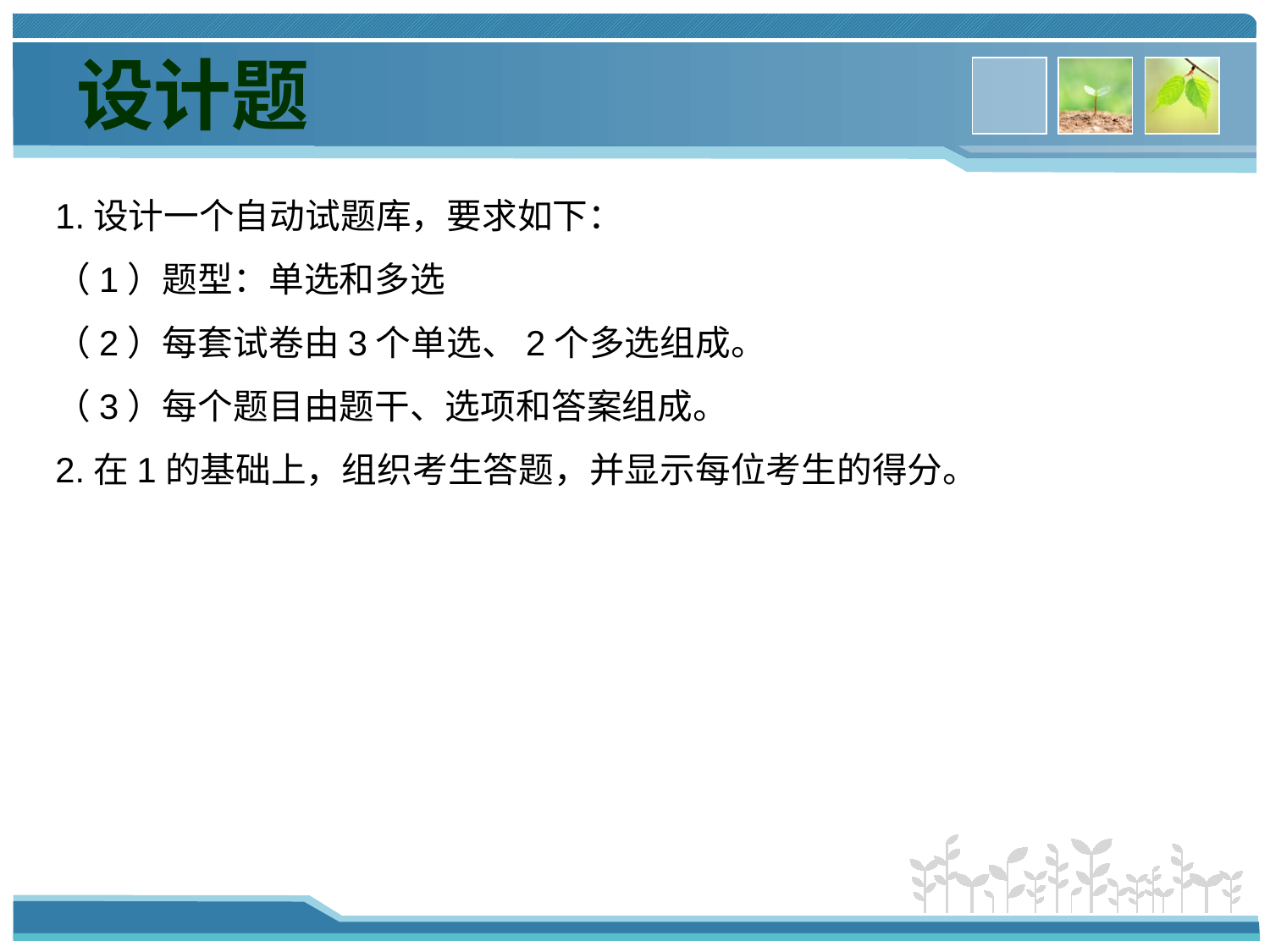

设计题
1.设计一个自动试题库，要求如下：
（1）题型：单选和多选
（2）每套试卷由3个单选、2个多选组成。
（3）每个题目由题干、选项和答案组成。
2.在1的基础上，组织考生答题，并显示每位考生的得分。